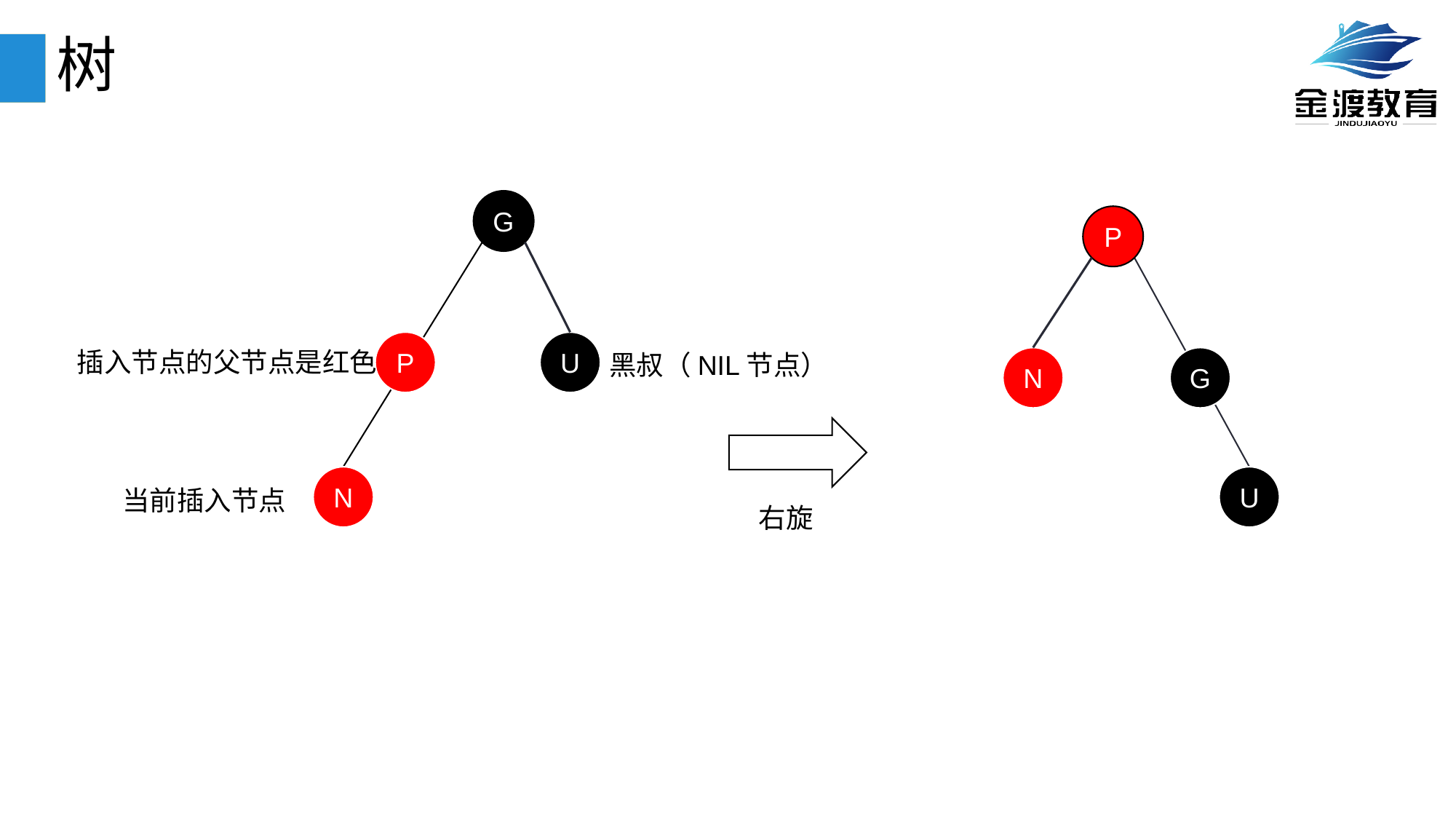

# 树
G
P
P
U
插入节点的父节点是红色
黑叔（NIL节点）
G
N

N
U
当前插入节点
右旋